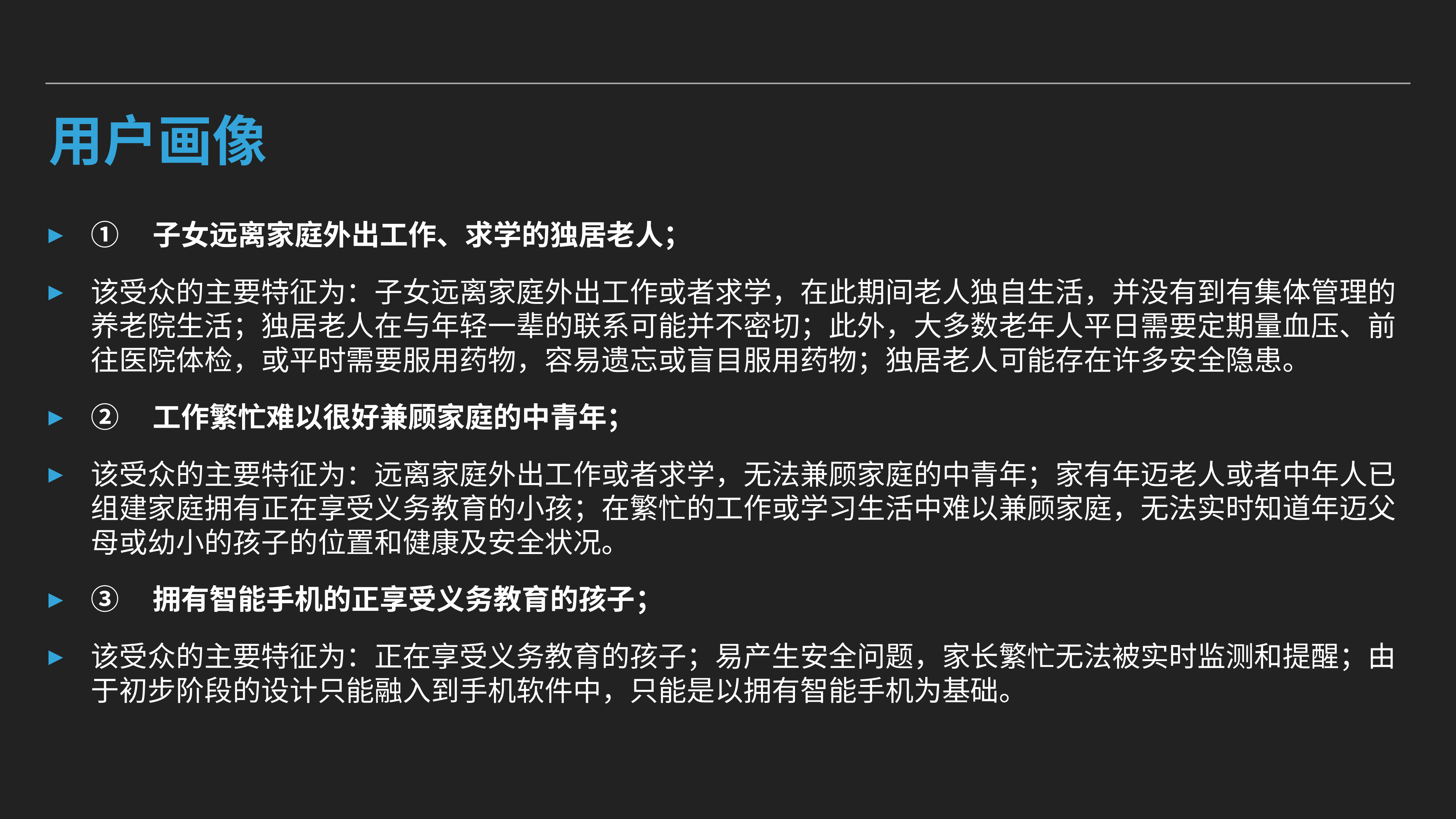

# 用户画像
①　子女远离家庭外出工作、求学的独居老人；
该受众的主要特征为：子女远离家庭外出工作或者求学，在此期间老人独自生活，并没有到有集体管理的养老院生活；独居老人在与年轻一辈的联系可能并不密切；此外，大多数老年人平日需要定期量血压、前往医院体检，或平时需要服用药物，容易遗忘或盲目服用药物；独居老人可能存在许多安全隐患。
②　工作繁忙难以很好兼顾家庭的中青年；
该受众的主要特征为：远离家庭外出工作或者求学，无法兼顾家庭的中青年；家有年迈老人或者中年人已组建家庭拥有正在享受义务教育的小孩；在繁忙的工作或学习生活中难以兼顾家庭，无法实时知道年迈父母或幼小的孩子的位置和健康及安全状况。
③　拥有智能手机的正享受义务教育的孩子；
该受众的主要特征为：正在享受义务教育的孩子；易产生安全问题，家长繁忙无法被实时监测和提醒；由于初步阶段的设计只能融入到手机软件中，只能是以拥有智能手机为基础。